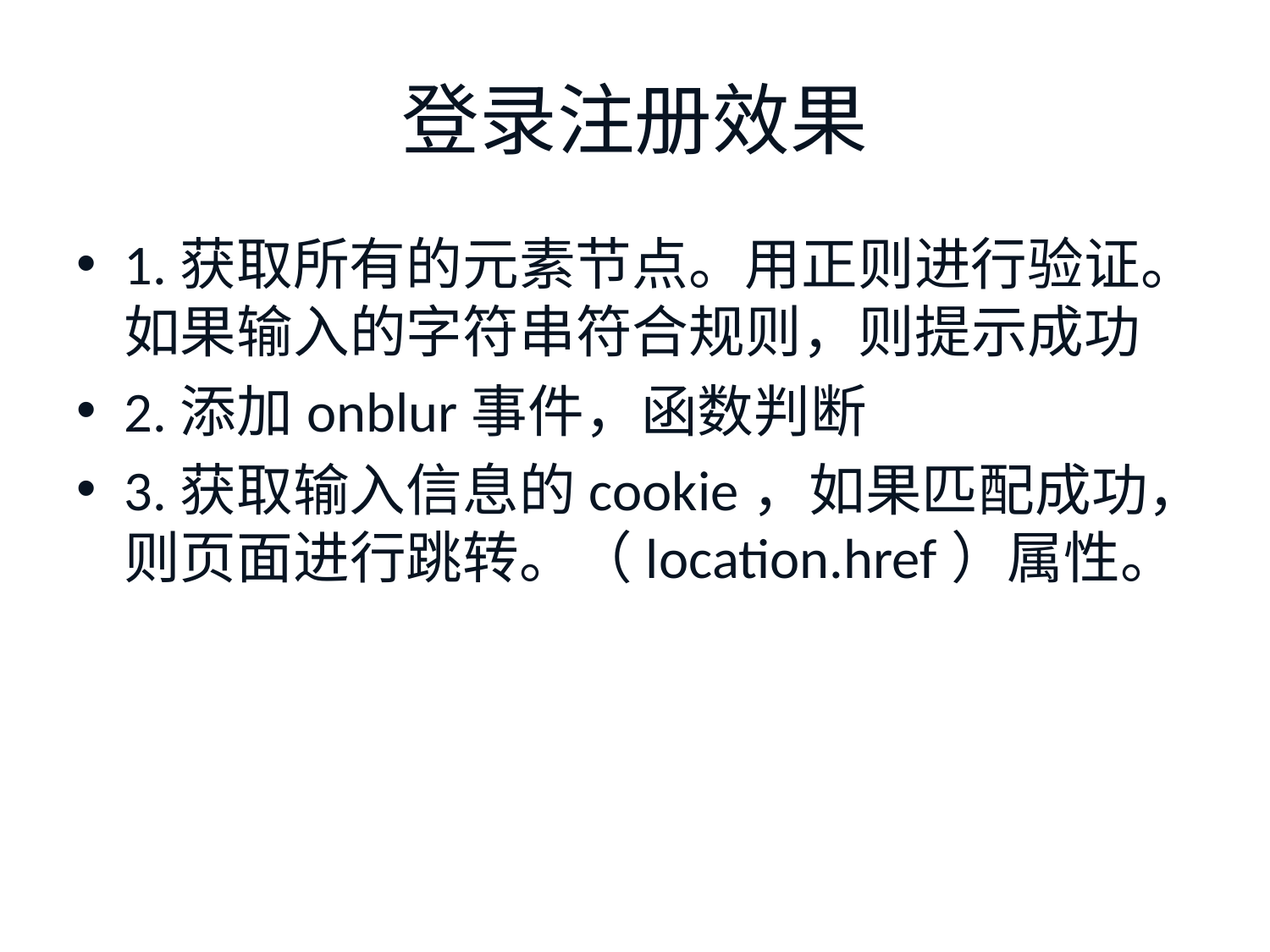

# 登录注册效果
1.获取所有的元素节点。用正则进行验证。如果输入的字符串符合规则，则提示成功
2.添加onblur事件，函数判断
3.获取输入信息的cookie，如果匹配成功，则页面进行跳转。（location.href）属性。